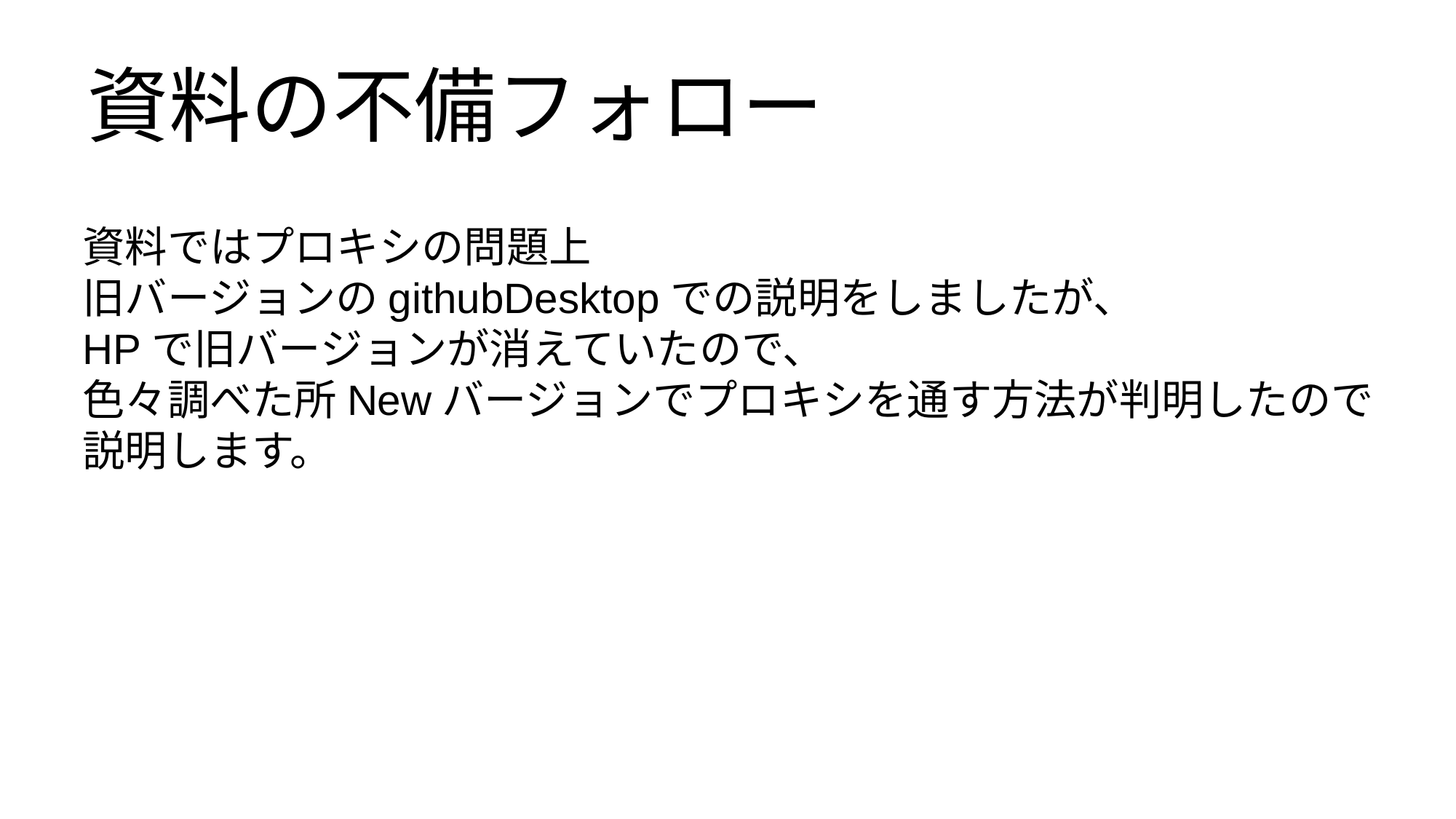

資料の不備フォロー
資料ではプロキシの問題上
旧バージョンのgithubDesktopでの説明をしましたが、
HPで旧バージョンが消えていたので、
色々調べた所Newバージョンでプロキシを通す方法が判明したので
説明します。